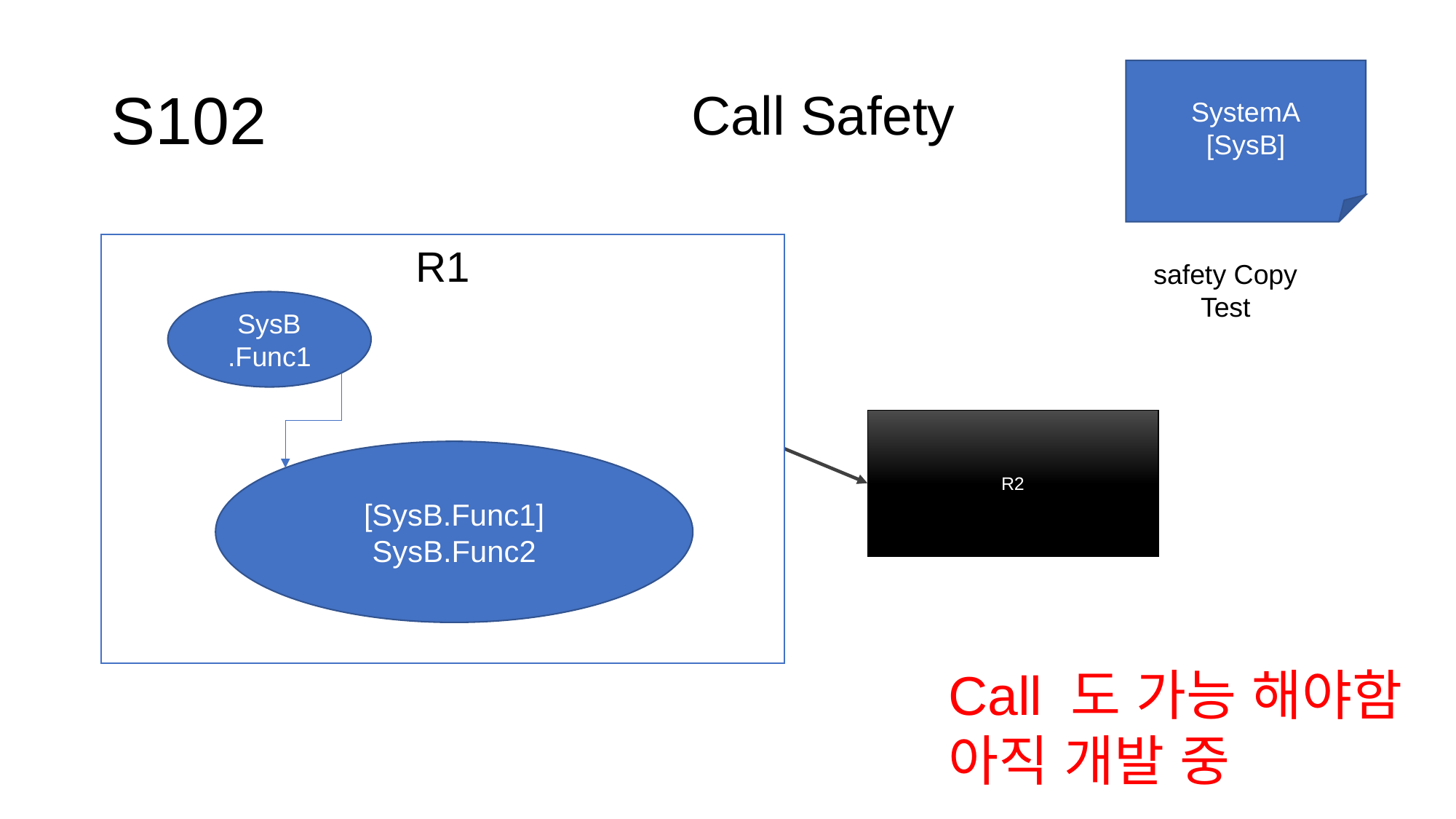

# S102
SystemA
[SysB]
Call Safety
R1
SysB
.Func1
[SysB.Func1]
SysB.Func2
safety Copy Test
R2
Call 도 가능 해야함
아직 개발 중